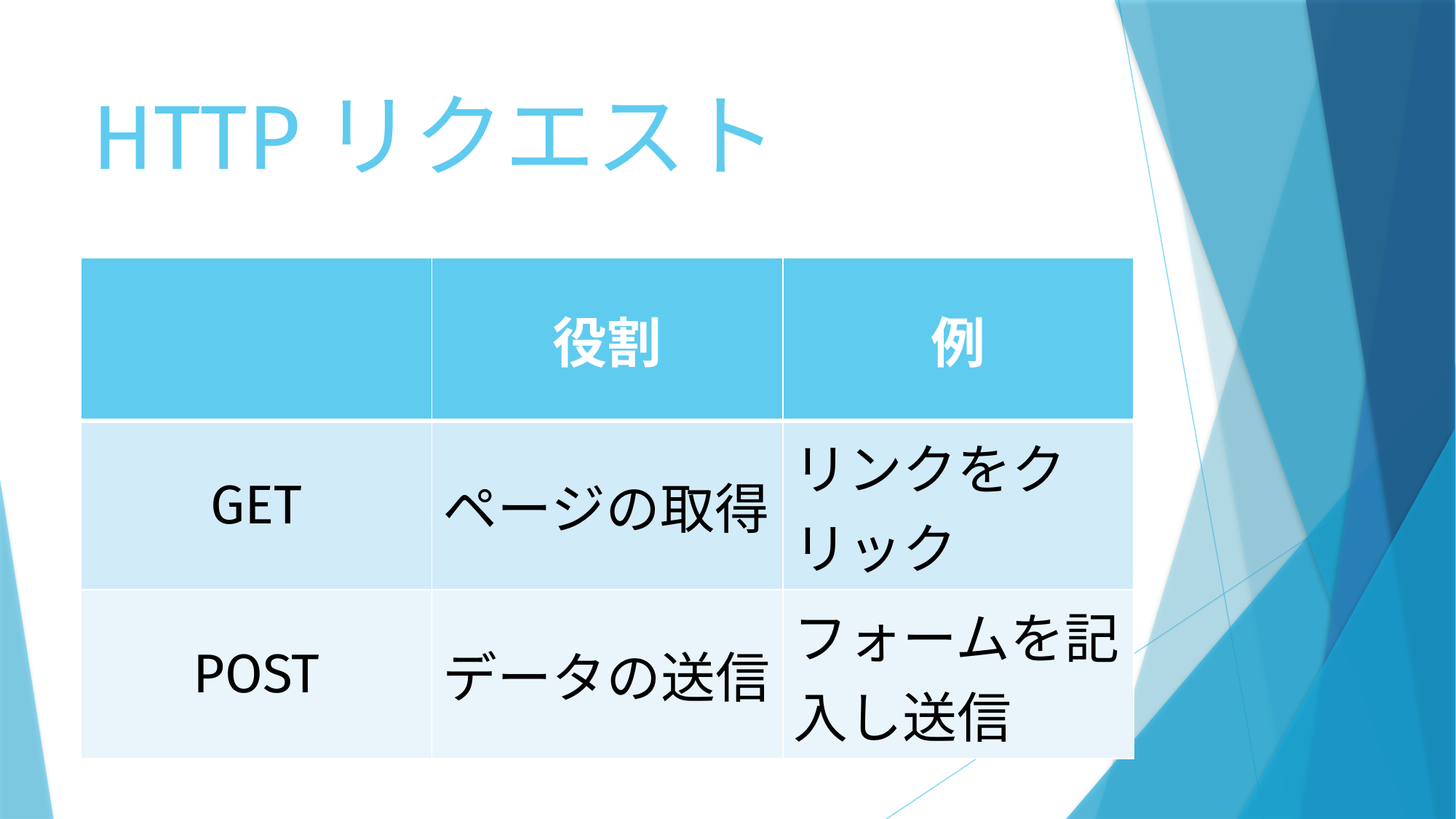

# HTTPリクエスト
|  | 役割 | 例 |
| --- | --- | --- |
| GET | ページの取得 | リンクをクリック |
| POST | データの送信 | フォームを記入し送信 |